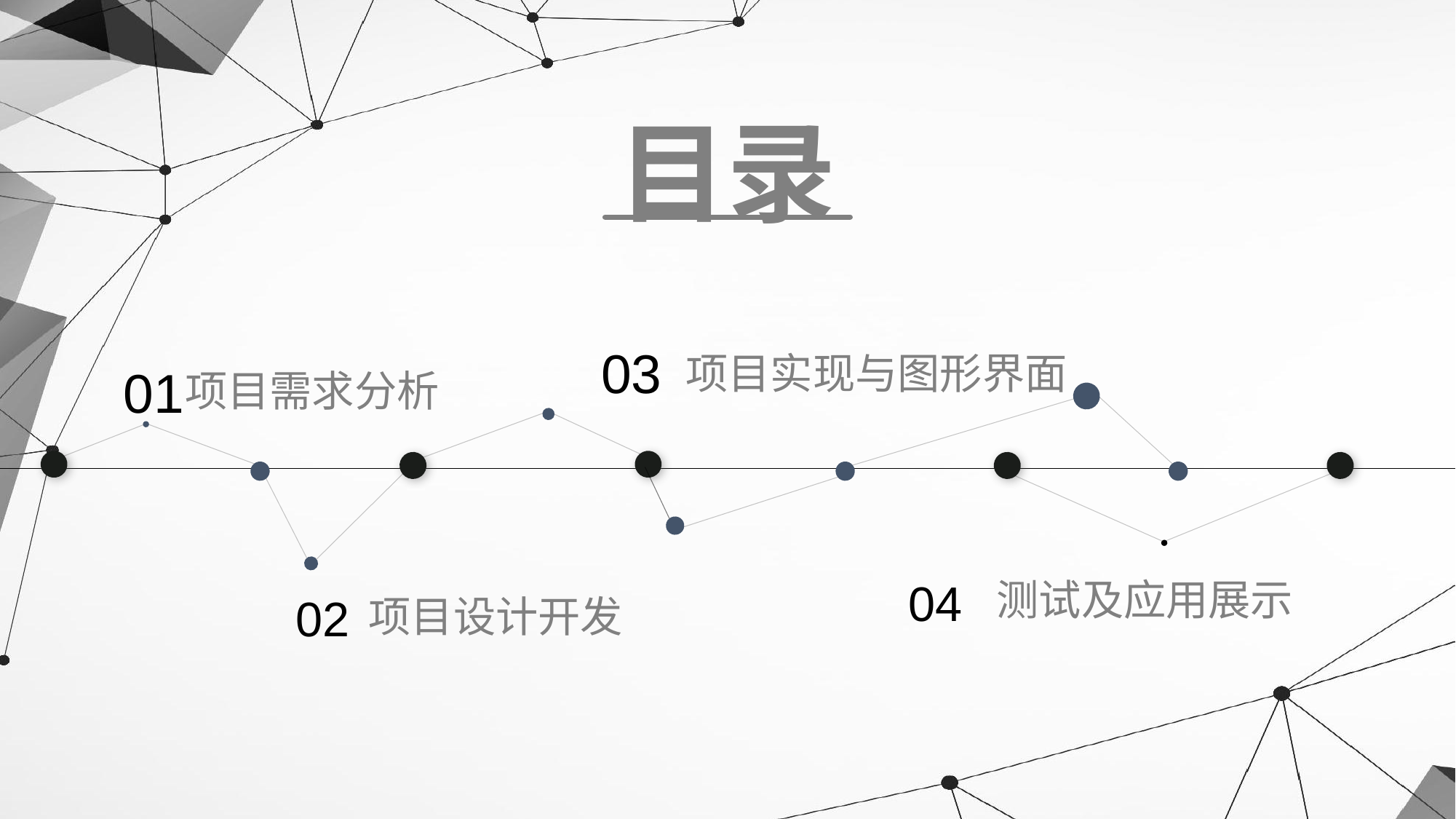

目录
03
项目实现与图形界面
01
项目需求分析

04
测试及应用展示
02
项目设计开发